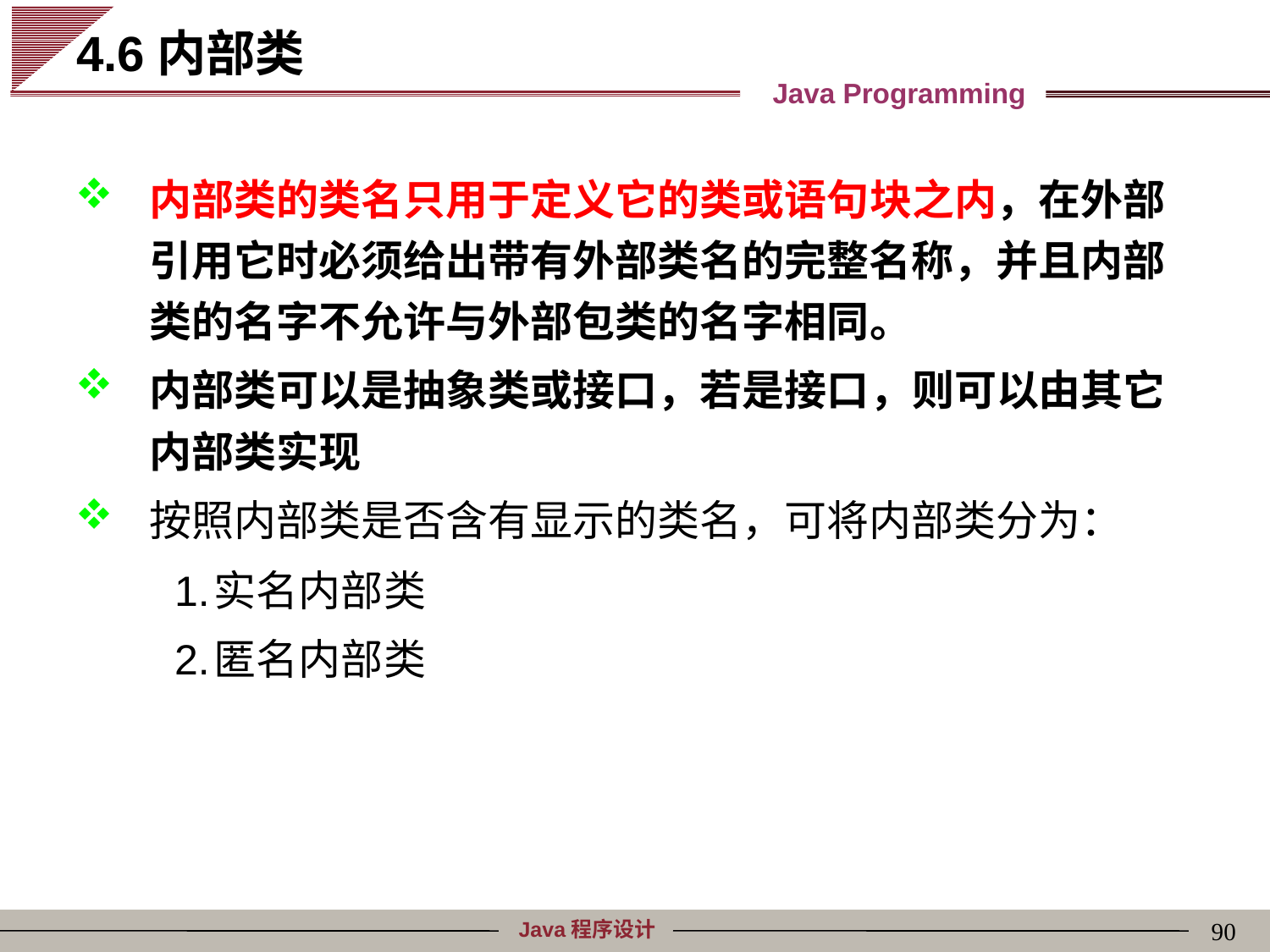

# 4.6内部类
内部类的类名只用于定义它的类或语句块之内，在外部引用它时必须给出带有外部类名的完整名称，并且内部类的名字不允许与外部包类的名字相同。
内部类可以是抽象类或接口，若是接口，则可以由其它内部类实现
按照内部类是否含有显示的类名，可将内部类分为：
实名内部类
匿名内部类